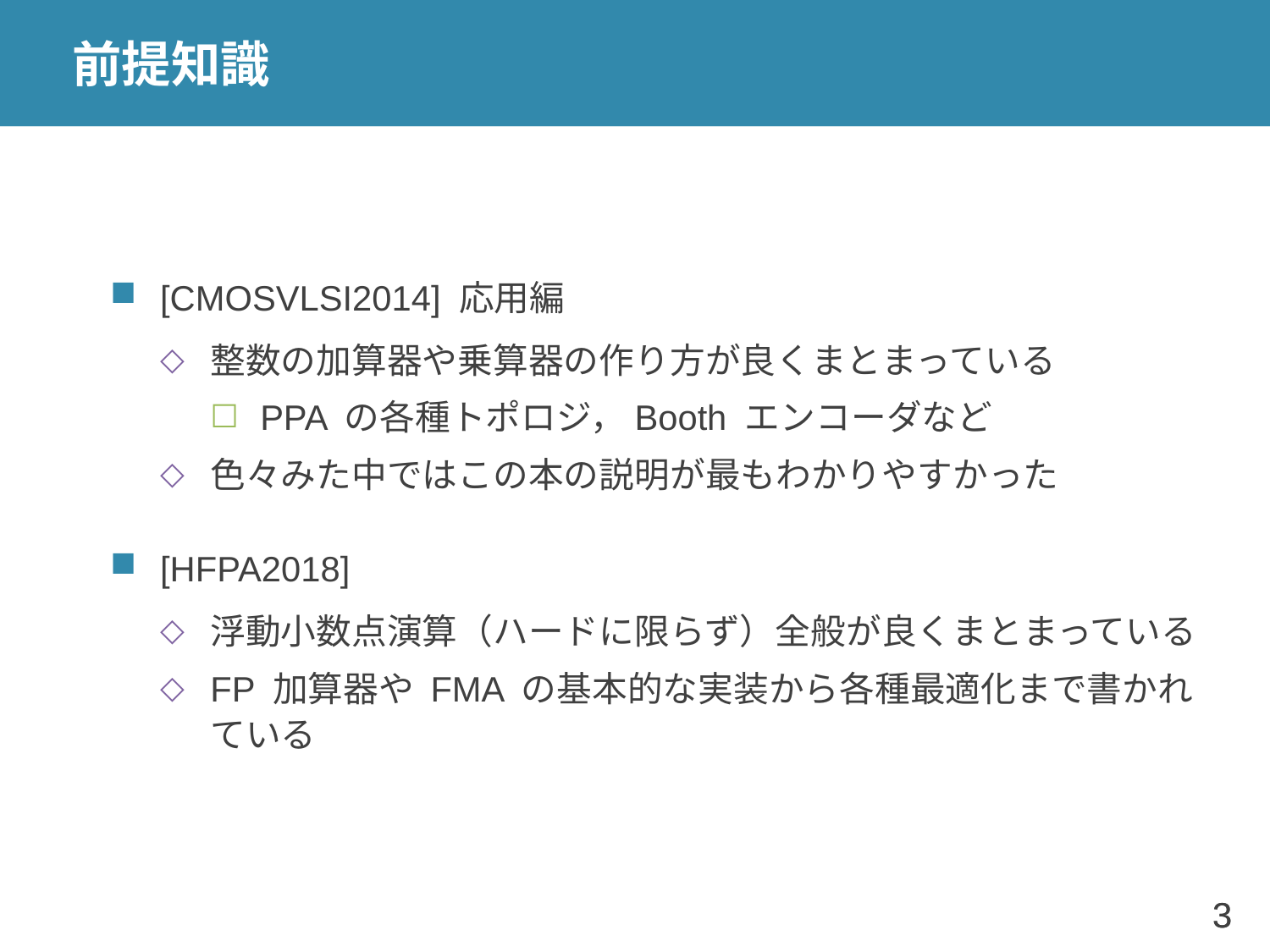

# 前提知識
[CMOSVLSI2014] 応用編
整数の加算器や乗算器の作り方が良くまとまっている
PPA の各種トポロジ，Booth エンコーダなど
色々みた中ではこの本の説明が最もわかりやすかった
[HFPA2018]
浮動小数点演算（ハードに限らず）全般が良くまとまっている
FP 加算器や FMA の基本的な実装から各種最適化まで書かれている